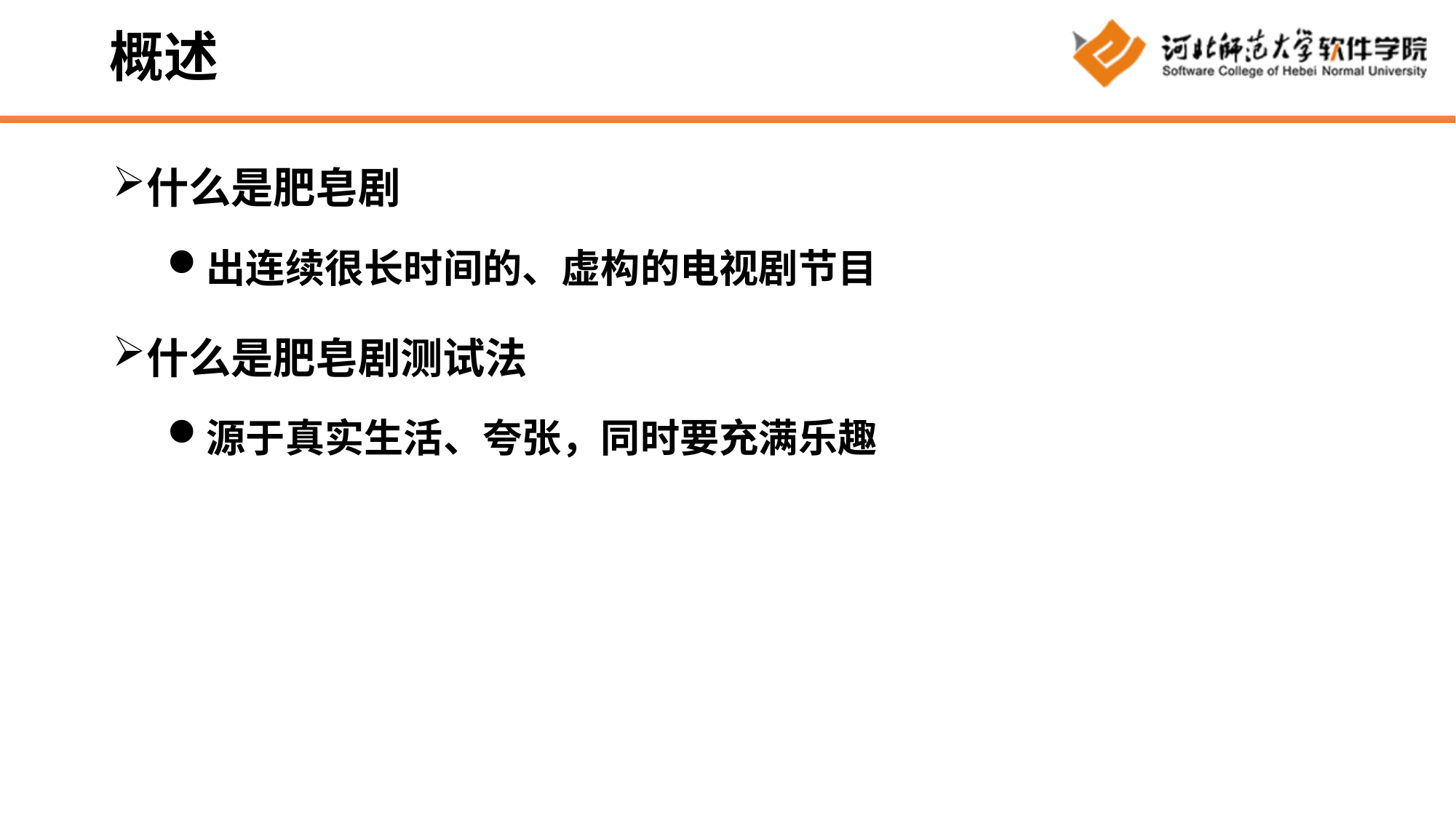

# 概述
什么是肥皂剧
出连续很长时间的、虚构的电视剧节目
什么是肥皂剧测试法
源于真实生活、夸张，同时要充满乐趣